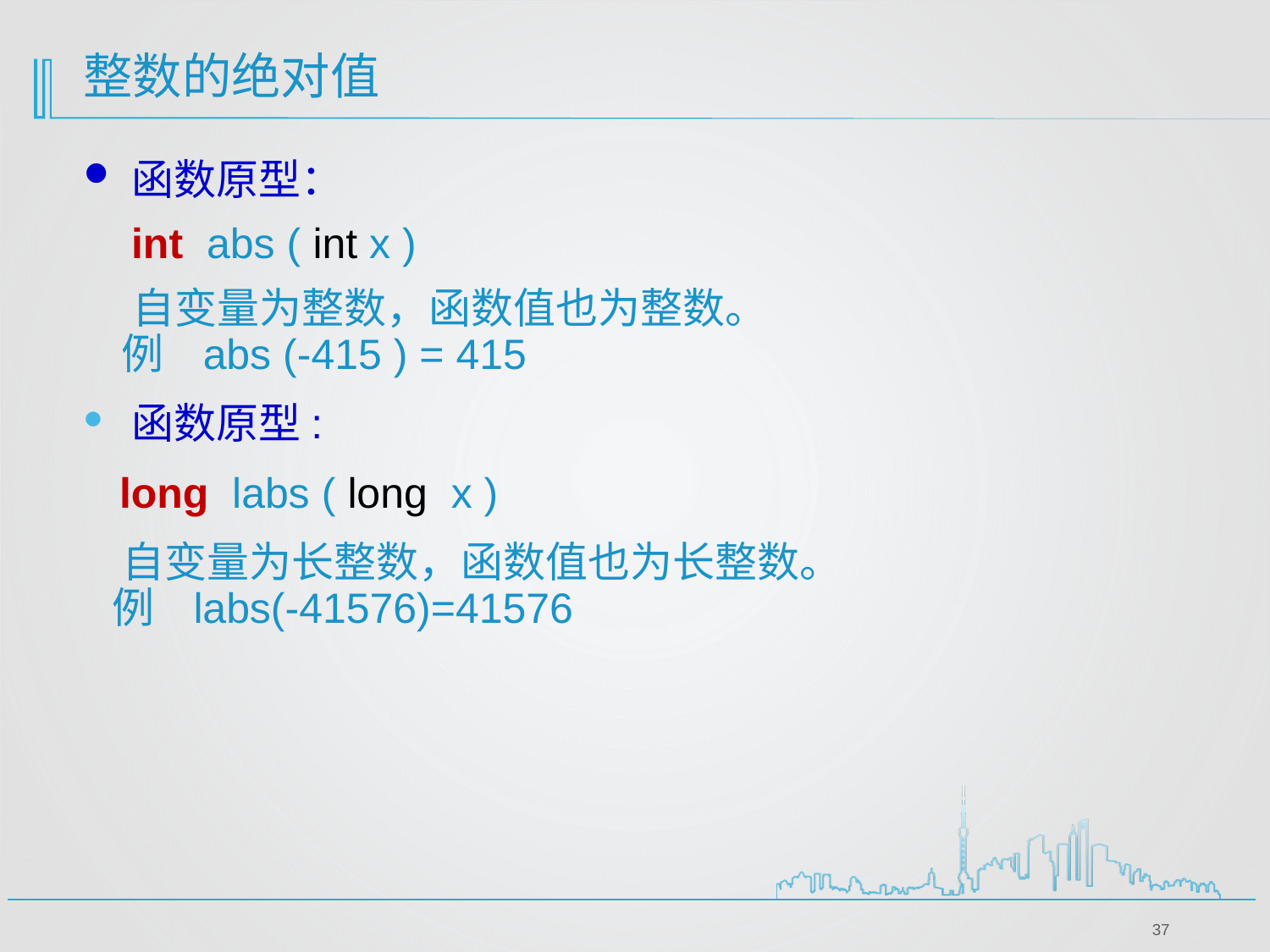

整数的绝对值
函数原型：
    int  abs ( int x )
    自变量为整数，函数值也为整数。
    例   abs (-415 ) = 415
函数原型:
   long  labs ( long  x )
   自变量为长整数，函数值也为长整数。
   例   labs(-41576)=41576

37